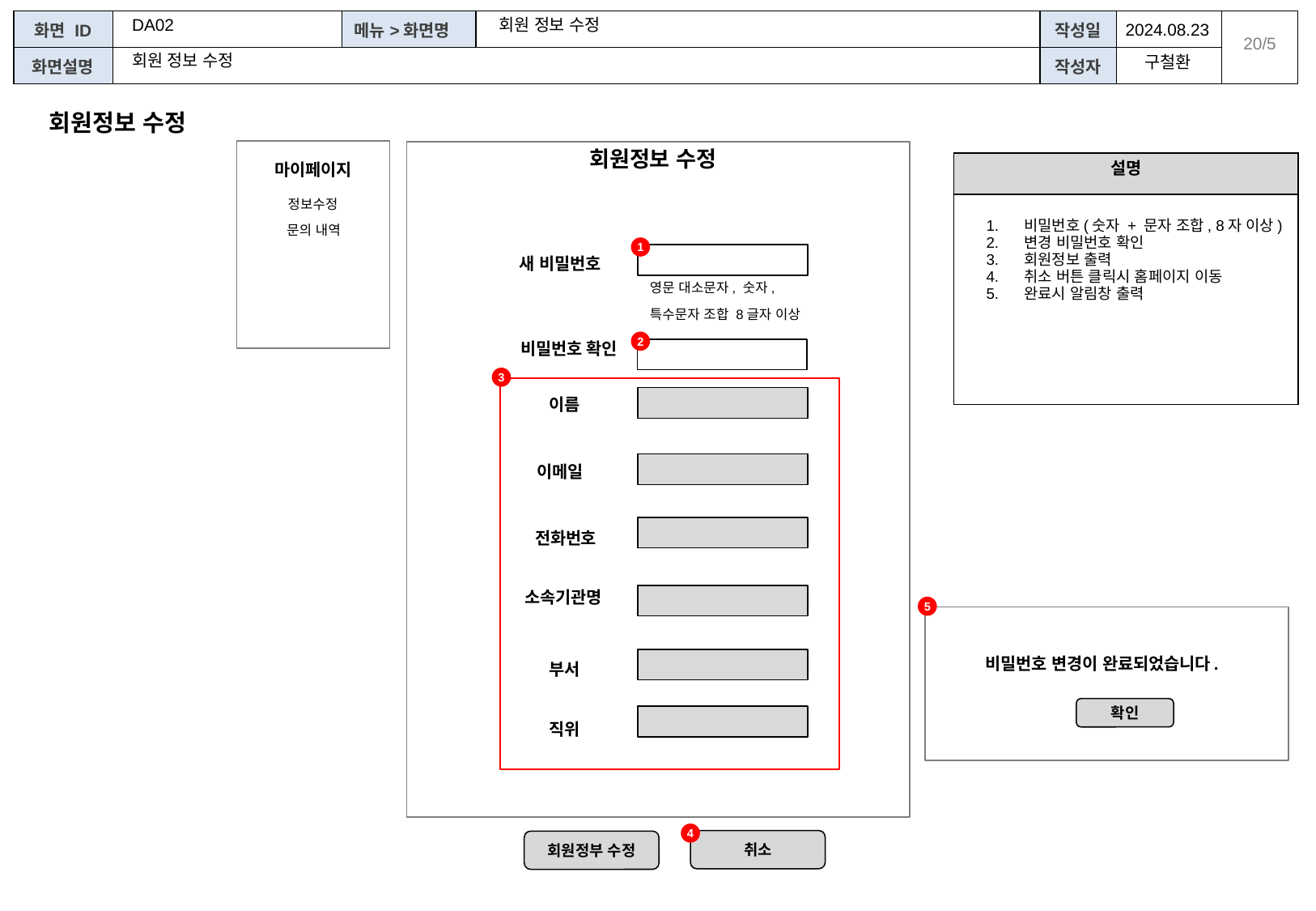

DA02
회원 정보 수정
2024.08.23
회원 정보 수정
구철환
# 회원정보 수정
회원정보 수정

| 설명 |
| --- |
| 비밀번호(숫자 + 문자 조합, 8자 이상) 변경 비밀번호 확인 회원정보 출력 취소 버튼 클릭시 홈페이지 이동 완료시 알림창 출력 |
마이페이지
정보수정
문의 내역
1
새 비밀번호

영문 대소문자, 숫자, 특수문자 조합 8글자 이상
비밀번호 확인
2

3

이름

이메일

전화번호

소속기관명

5

부서
 비밀번호 변경이 완료되었습니다.

확인

직위
4
취소
회원정부 수정